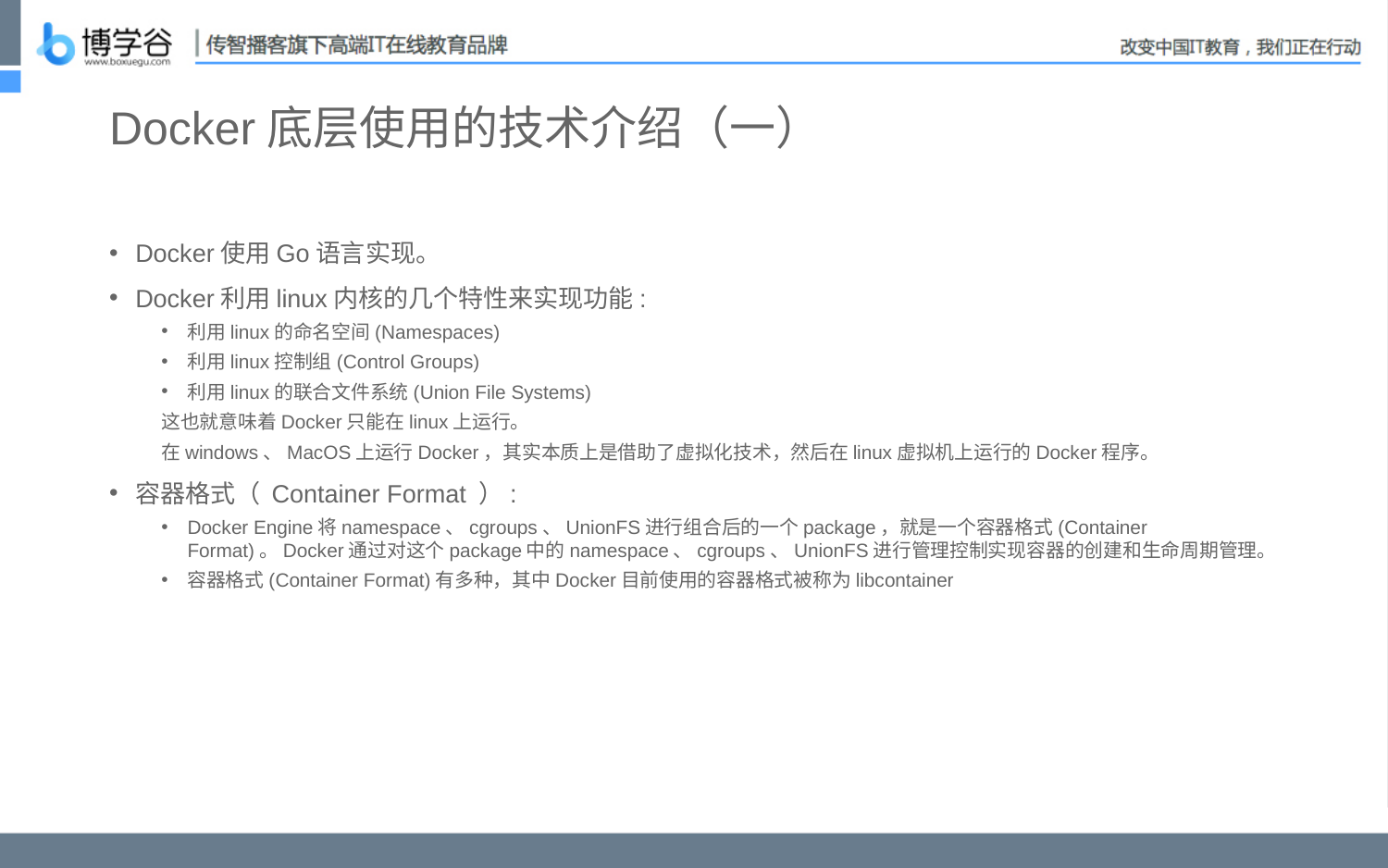

# Docker底层使用的技术介绍（一）
Docker使用Go语言实现。
Docker利用linux内核的几个特性来实现功能:
利用linux的命名空间(Namespaces)
利用linux控制组(Control Groups)
利用linux的联合文件系统(Union File Systems)
这也就意味着Docker只能在linux上运行。
在windows、MacOS上运行Docker，其实本质上是借助了虚拟化技术，然后在linux虚拟机上运行的Docker程序。
容器格式（ Container Format ）:
Docker Engine将namespace、cgroups、UnionFS进行组合后的一个package，就是一个容器格式(Container Format)。Docker通过对这个package中的namespace、cgroups、UnionFS进行管理控制实现容器的创建和生命周期管理。
容器格式(Container Format)有多种，其中Docker目前使用的容器格式被称为libcontainer